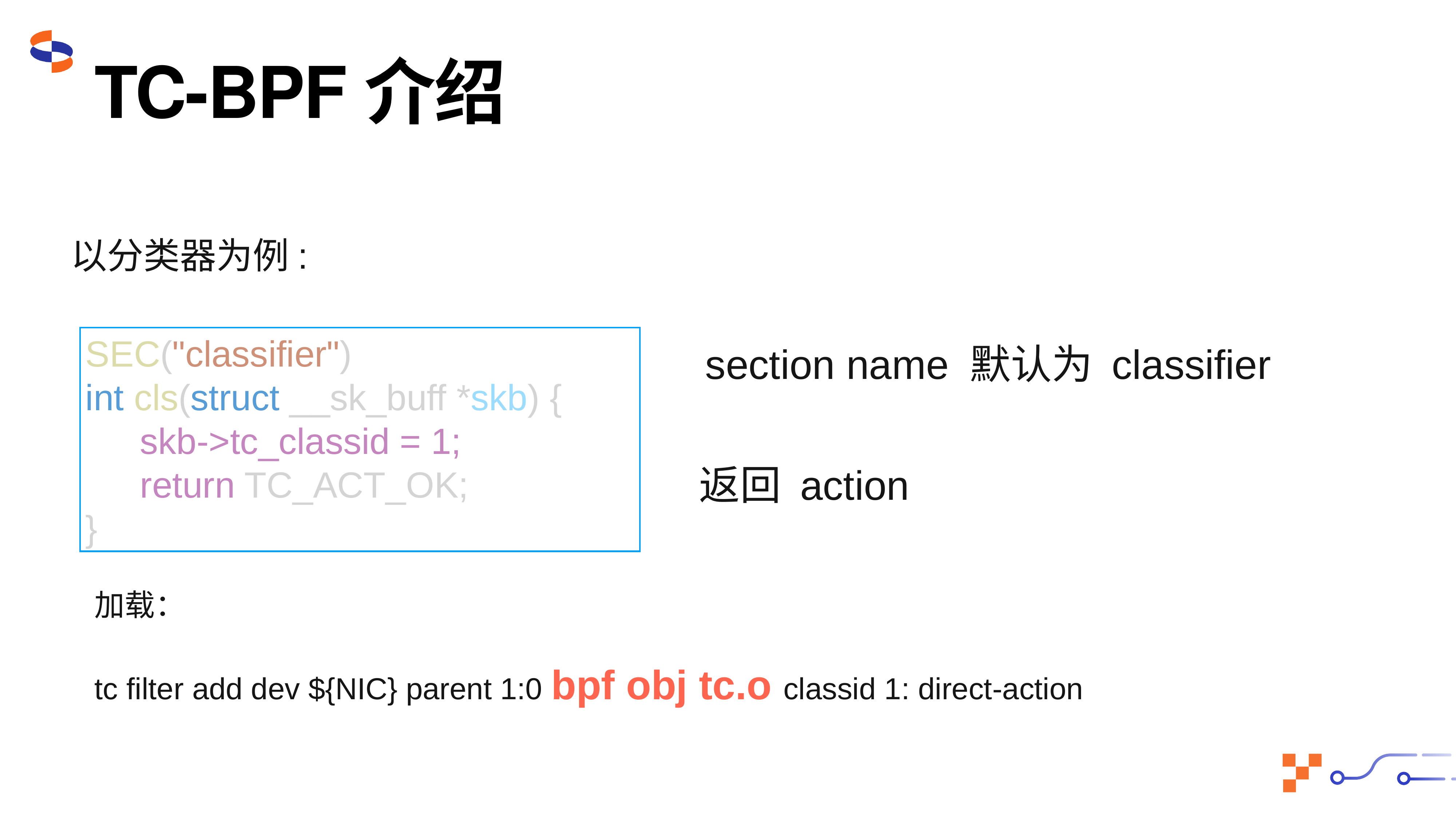

# TC-BPF介绍
以分类器为例:

SEC("classifier")
int cls(struct __sk_buff *skb) {
	skb->tc_classid = 1;
	return TC_ACT_OK;
}
section name 默认为 classifier
返回 action
加载：

tc filter add dev ${NIC} parent 1:0 bpf obj tc.o classid 1: direct-action